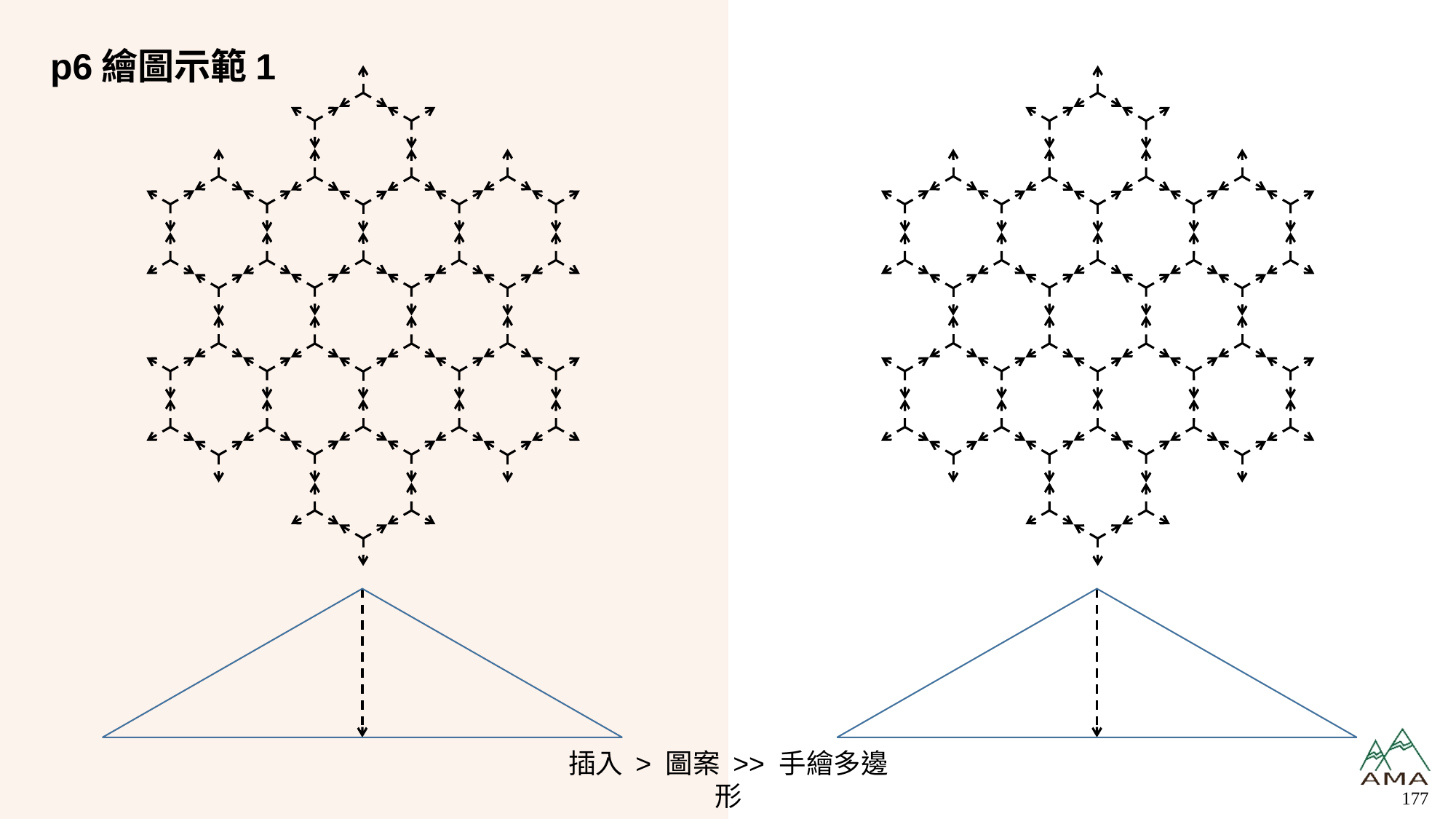

# p6繪圖示範1

插入 > 圖案 >> 手繪多邊形
177